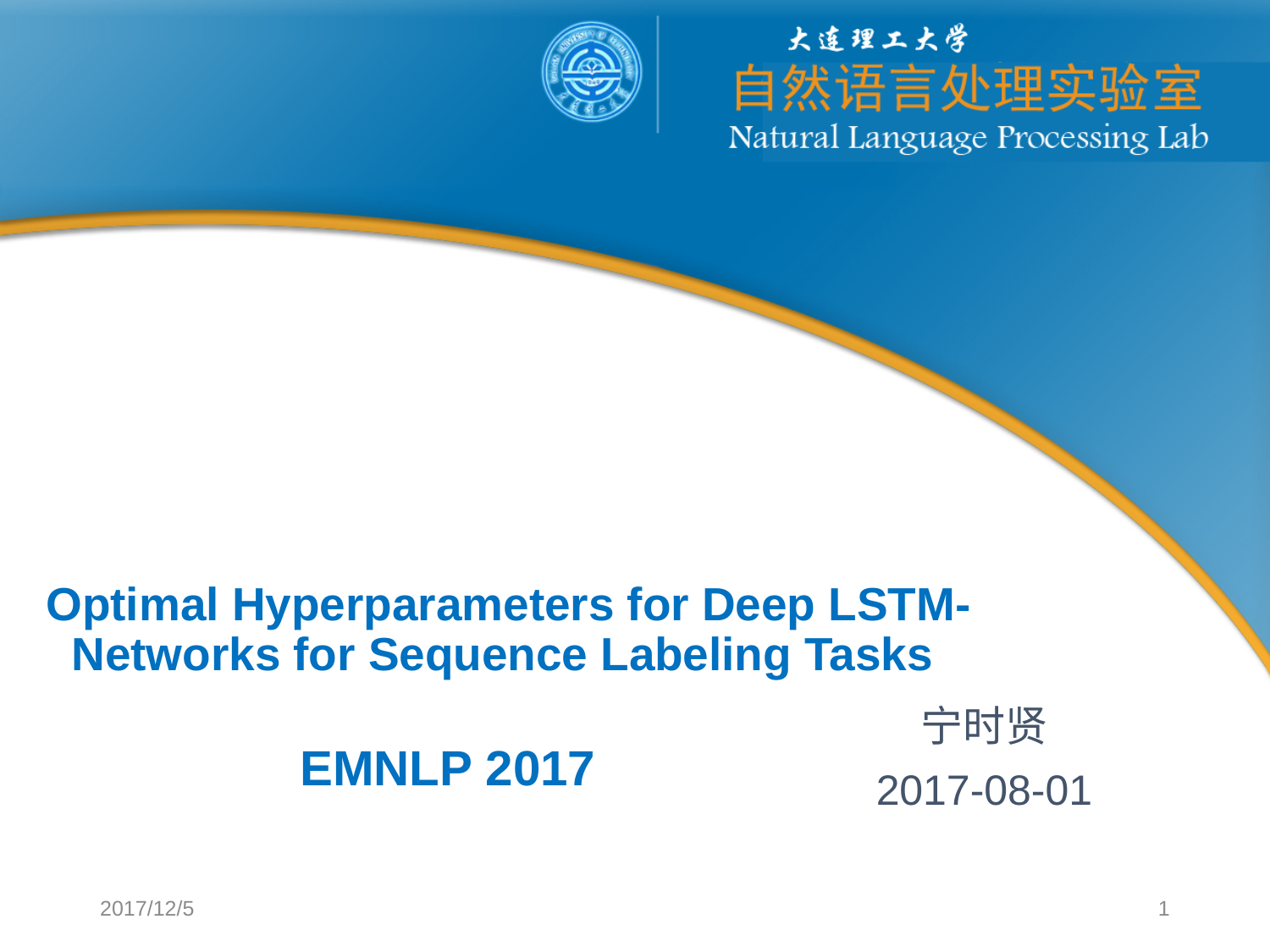

# Optimal Hyperparameters for Deep LSTM-Networks for Sequence Labeling Tasks
EMNLP 2017
宁时贤
2017-08-01
2017/12/5
1